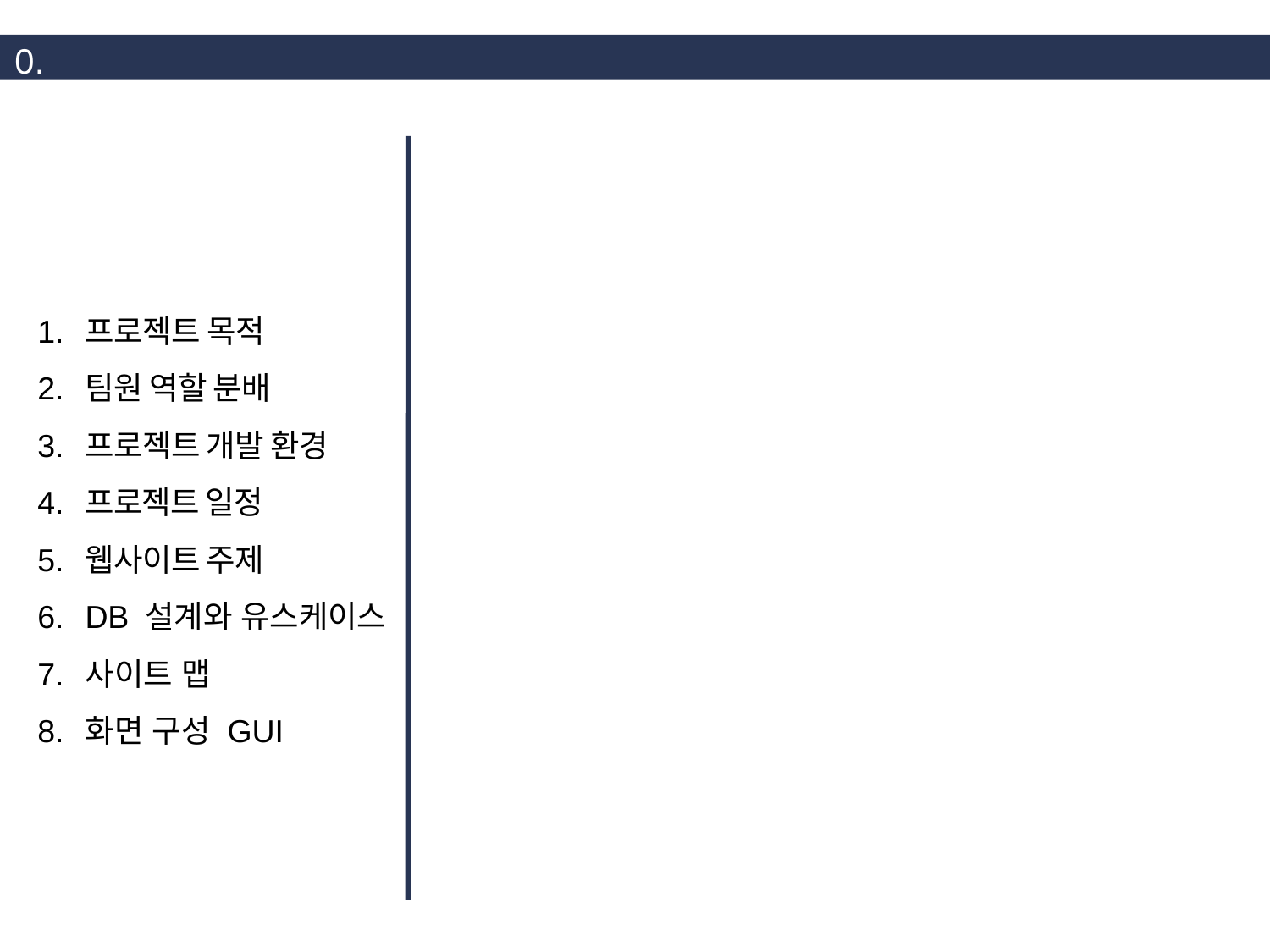

0. 목차

프로젝트 목적
팀원 역할 분배
프로젝트 개발 환경
프로젝트 일정
웹사이트 주제
DB 설계와 유스케이스
사이트 맵
화면 구성 GUI